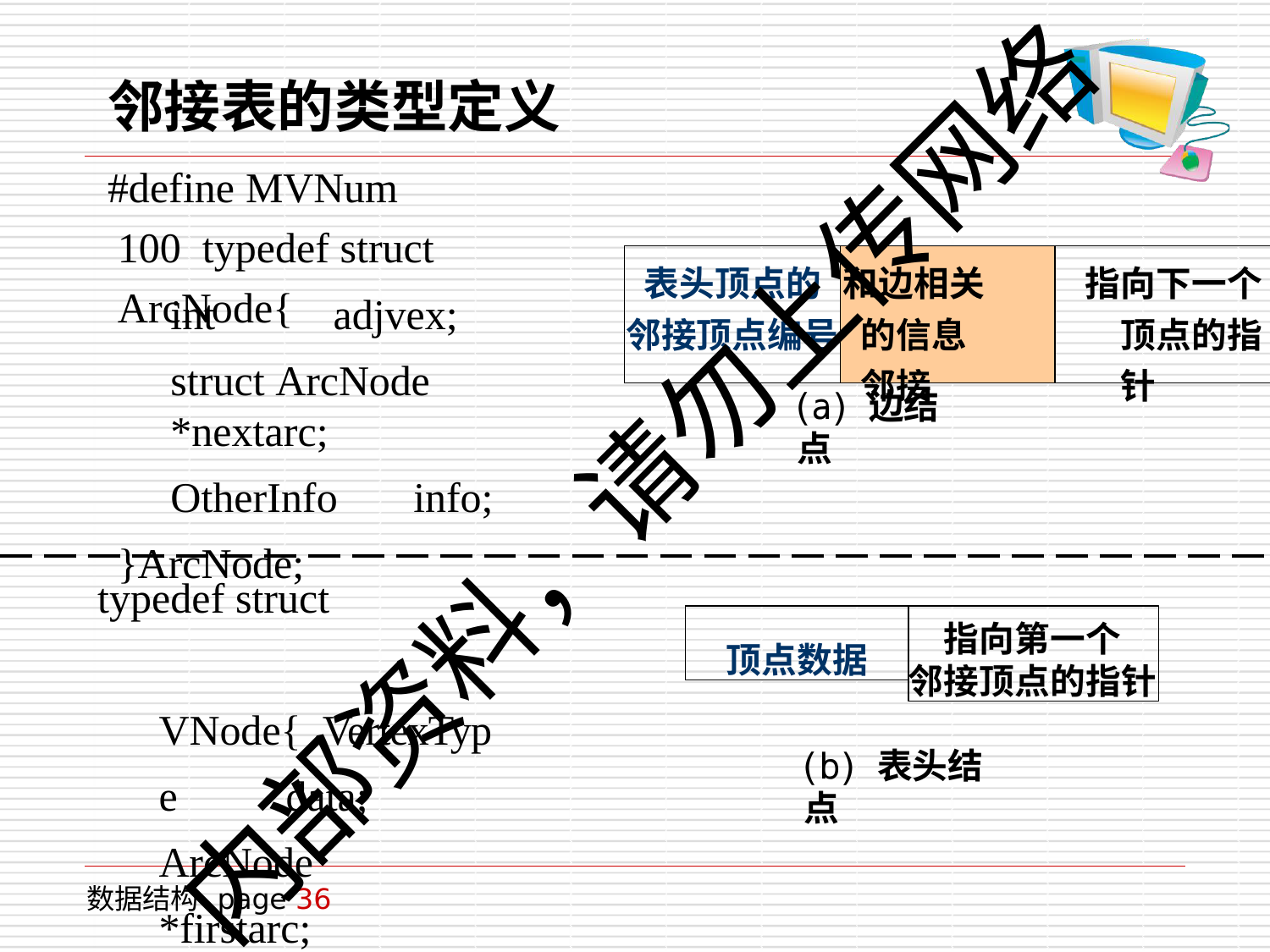

# 邻接表的类型定义
#define MVNum	100  typedef struct ArcNode{

| 表头顶点的 邻接顶点编号 | 和边相关 的信息 邻接 | 指向下一个 顶点的指针 |
| --- | --- | --- |
int	adjvex;
struct ArcNode *nextarc;
OtherInfo	info;
}ArcNode;
(a) 边结点
内部资料，请勿上传网络
typedef struct		VNode{  VertexType	data;  ArcNode	*firstarc;
}VNode,AdjList[MVNum];

顶点数据
指向第一个 邻接顶点的指针
(b) 表头结点

数据结构 page 36